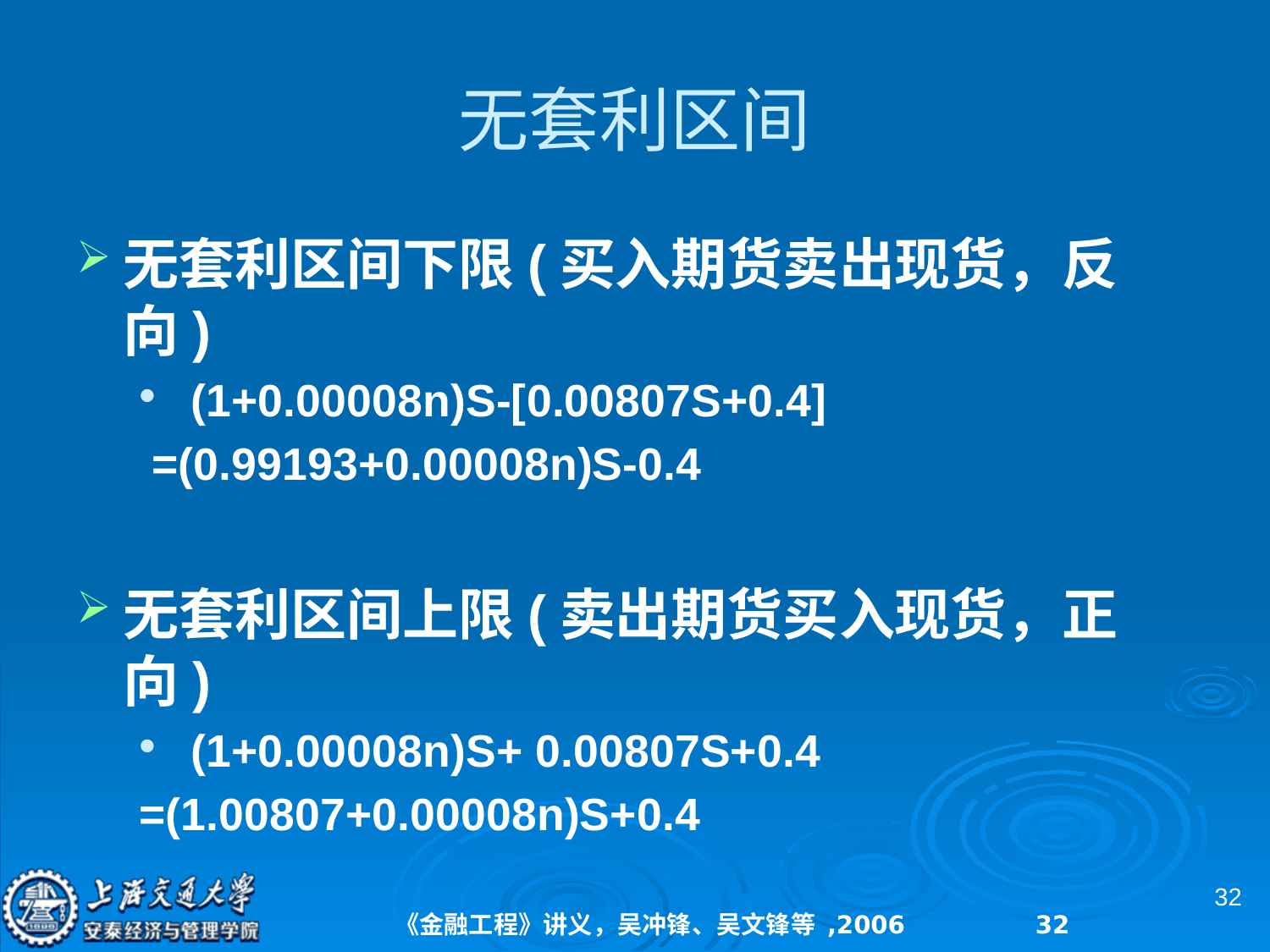

# 无套利区间
无套利区间下限(买入期货卖出现货，反向)
 (1+0.00008n)S-[0.00807S+0.4]
 =(0.99193+0.00008n)S-0.4

无套利区间上限(卖出期货买入现货，正向)
 (1+0.00008n)S+ 0.00807S+0.4
=(1.00807+0.00008n)S+0.4

32